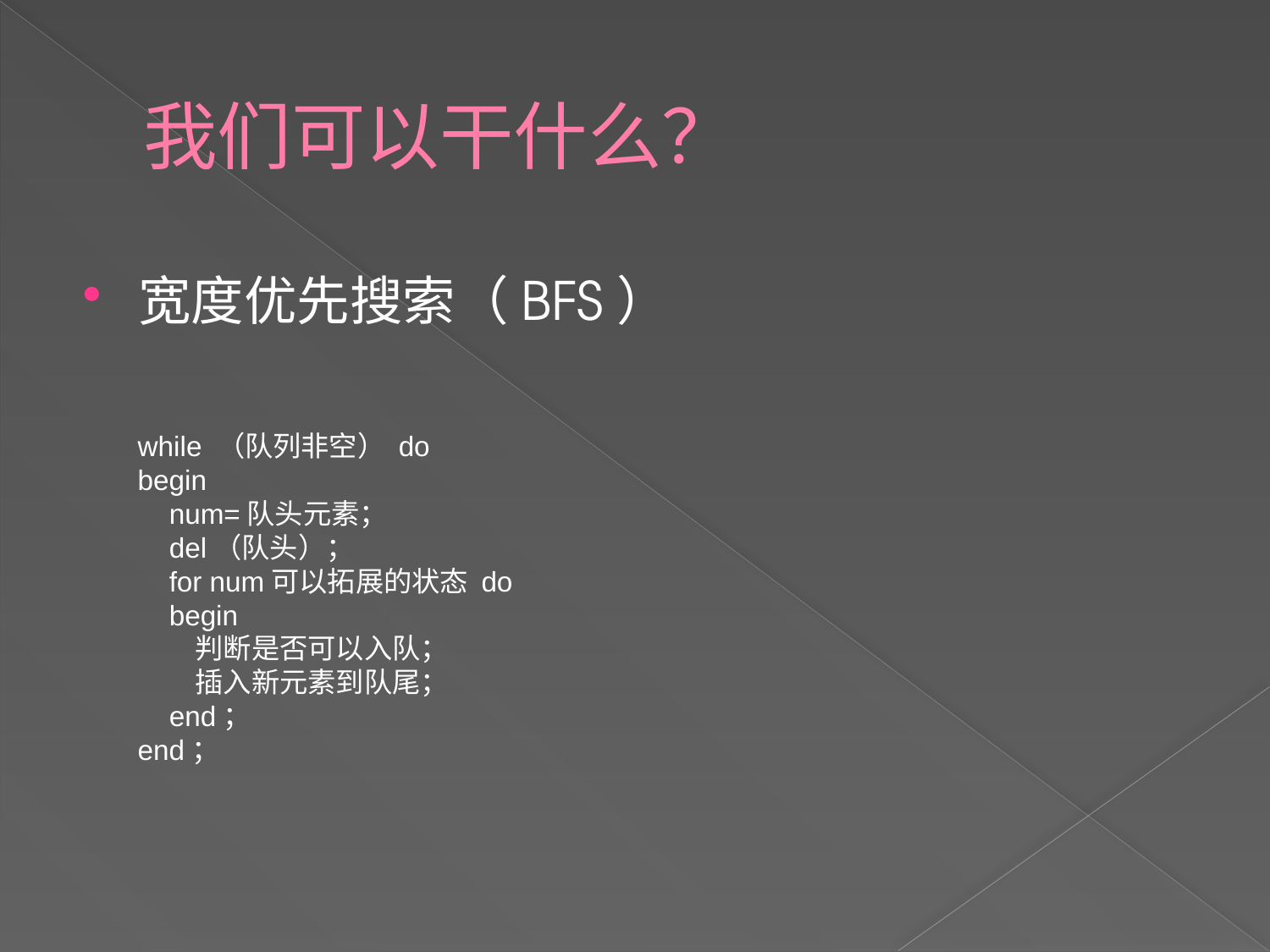

# 我们可以干什么？
宽度优先搜索（BFS）

while （队列非空） do
begin
    num=队头元素；
    del（队头）；
    for num可以拓展的状态 do
    begin
        判断是否可以入队；
        插入新元素到队尾；
    end；
end；